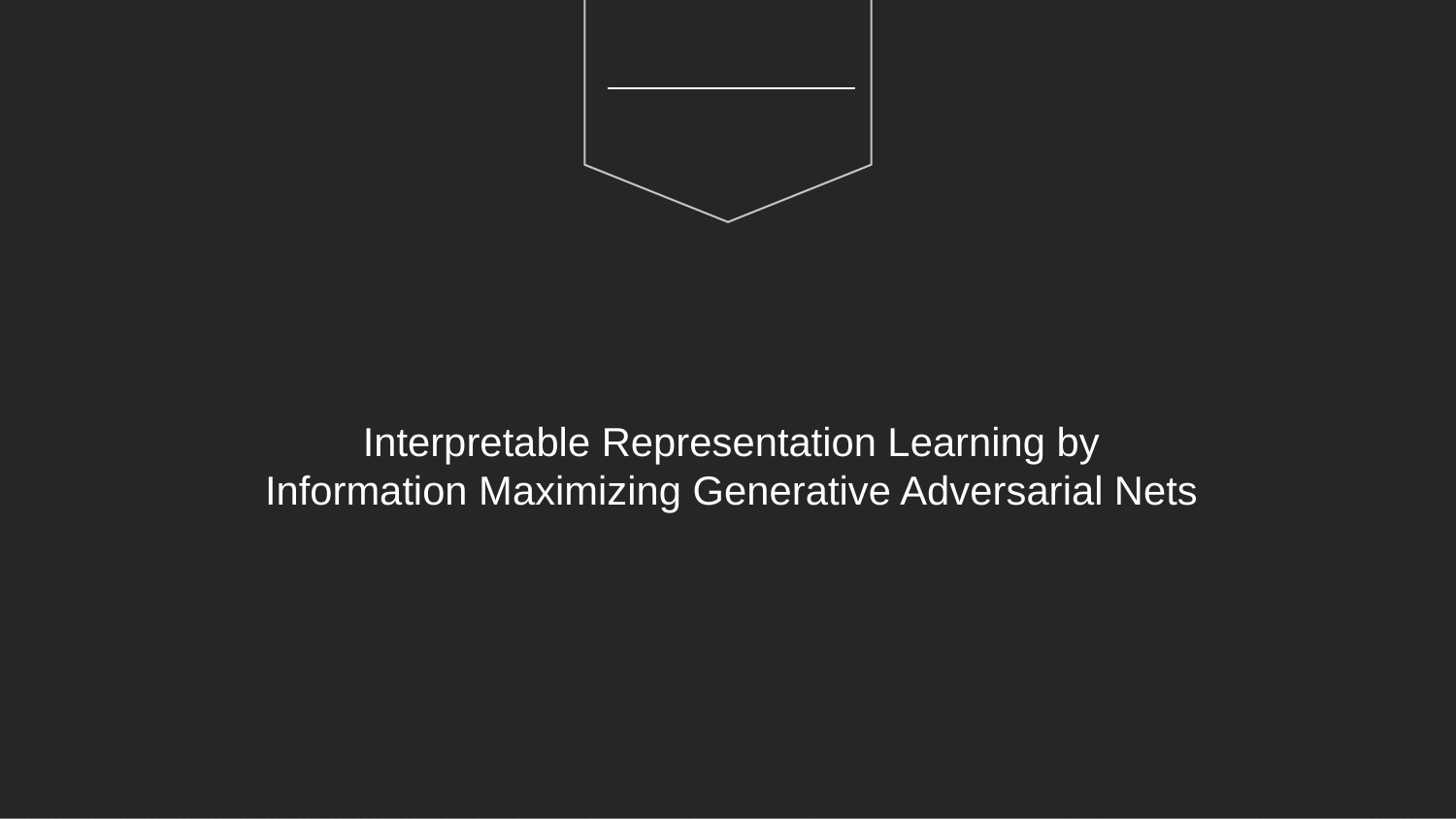

GAN strudy
박이삭
Info_GAN
Interpretable Representation Learning by
Information Maximizing Generative Adversarial Nets